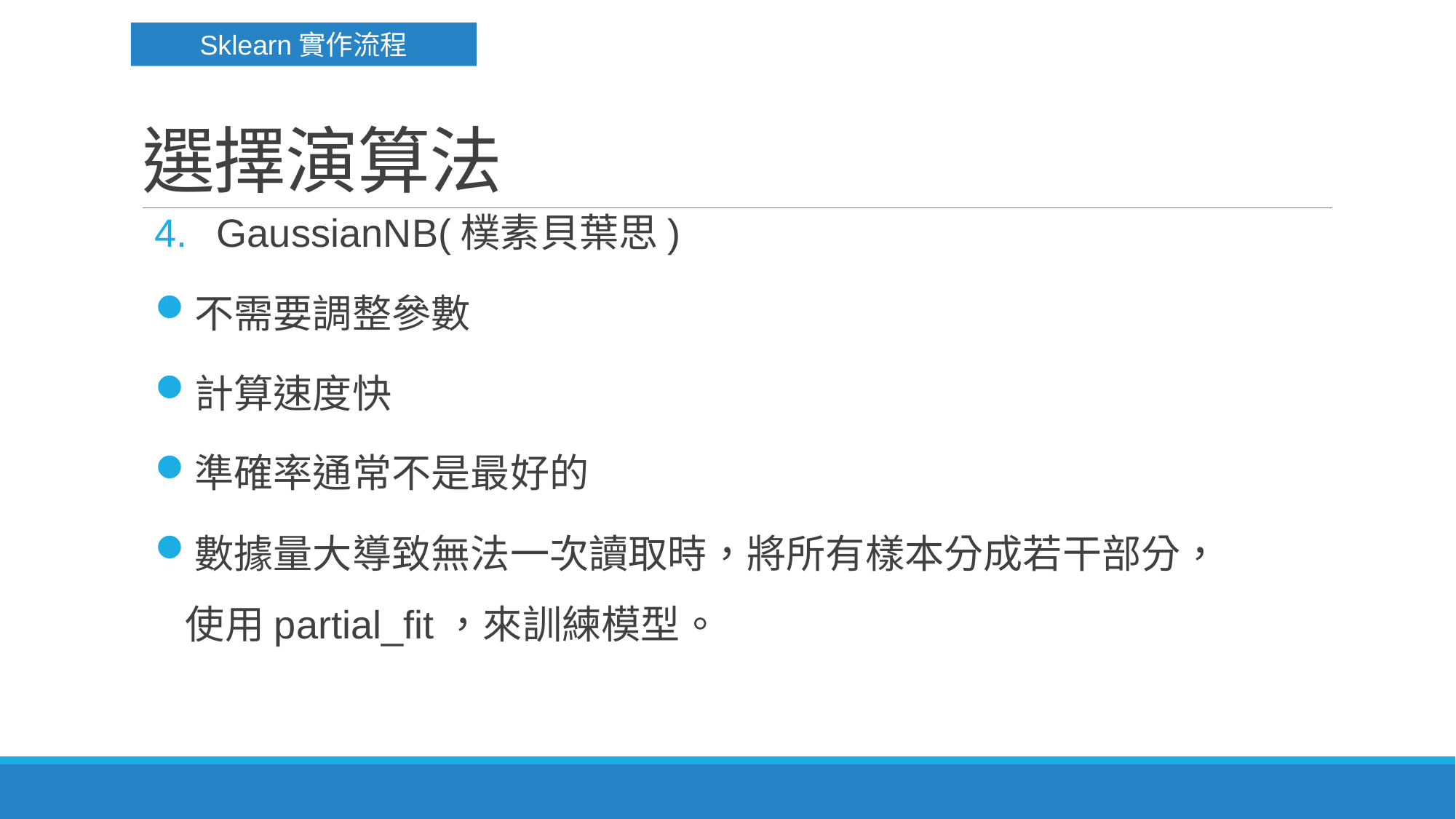

Sklearn實作流程
# 選擇演算法
GaussianNB(樸素貝葉思)
不需要調整參數
計算速度快
準確率通常不是最好的
數據量大導致無法一次讀取時，將所有樣本分成若干部分，
 使用partial_fit，來訓練模型。